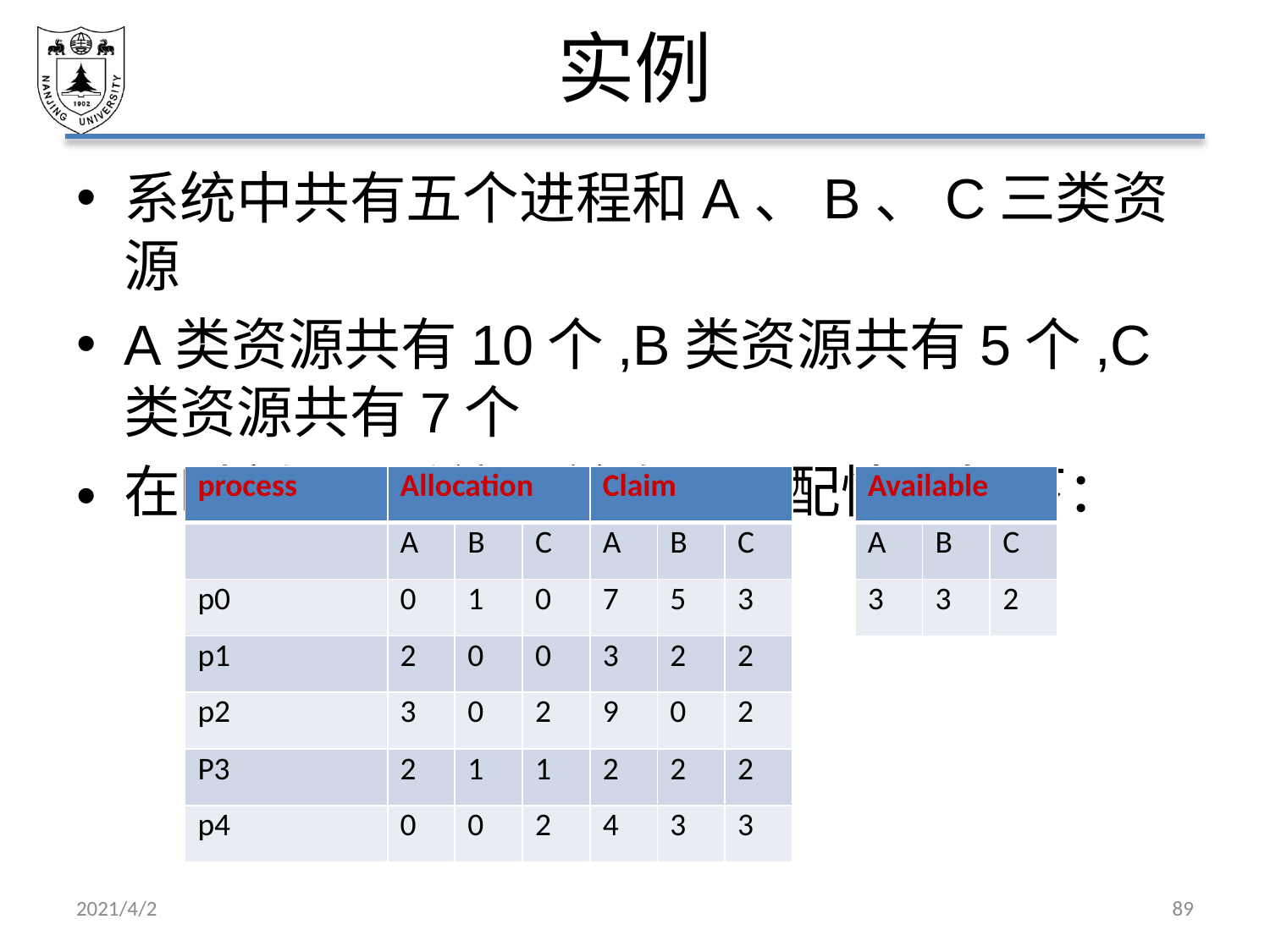

# 实例
系统中共有五个进程和A、B、C三类资源
A类资源共有10个,B类资源共有5个,C类资源共有7个
在时刻T0,系统目前资源分配情况如下：

| process | Allocation |  |  | Claim |  |  |
| --- | --- | --- | --- | --- | --- | --- |
|  | A | B | C | A | B | C |
| p0 | 0 | 1 | 0 | 7 | 5 | 3 |
| p1 | 2 | 0 | 0 | 3 | 2 | 2 |
| p2 | 3 | 0 | 2 | 9 | 0 | 2 |
| P3 | 2 | 1 | 1 | 2 | 2 | 2 |
| p4 | 0 | 0 | 2 | 4 | 3 | 3 |
| Available |  |  |
| --- | --- | --- |
| A | B | C |
| 3 | 3 | 2 |
2021/4/2
89